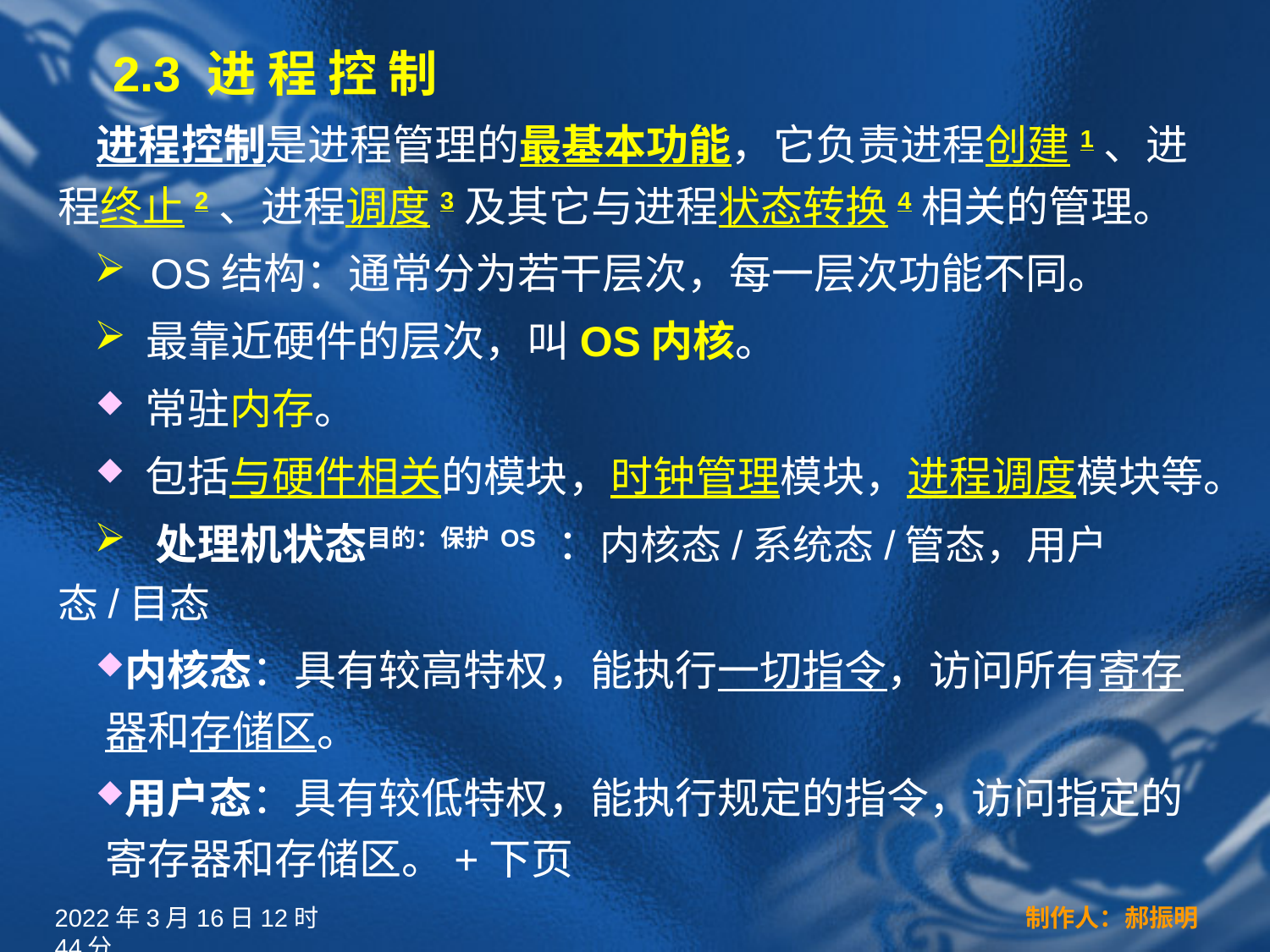

2.3 进 程 控 制
   进程控制是进程管理的最基本功能，它负责进程创建1、进程终止2、进程调度3及其它与进程状态转换4相关的管理。
  OS结构：通常分为若干层次，每一层次功能不同。
 最靠近硬件的层次，叫OS内核。
 常驻内存。
 包括与硬件相关的模块，时钟管理模块，进程调度模块等。
  处理机状态目的：保护OS ：内核态/系统态/管态，用户态/目态
内核态：具有较高特权，能执行一切指令，访问所有寄存器和存储区。
用户态：具有较低特权，能执行规定的指令，访问指定的寄存器和存储区。+下页
2022年3月16日12时44分
制作人：郝振明